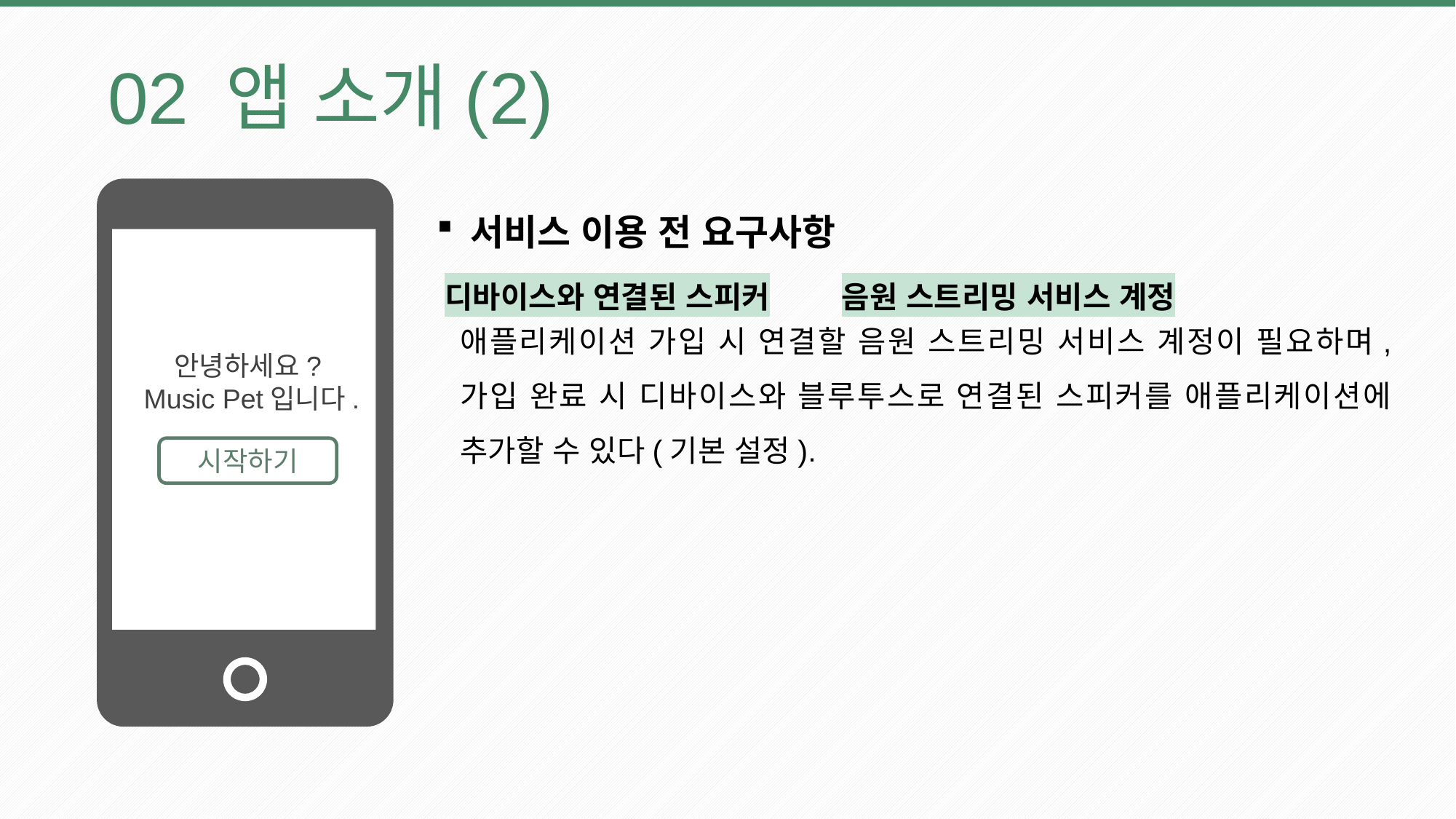

02 앱 소개(2)

서비스 이용 전 요구사항

안녕하세요?
Music Pet입니다.
시작하기
디바이스와 연결된 스피커
음원 스트리밍 서비스 계정
애플리케이션 가입 시 연결할 음원 스트리밍 서비스 계정이 필요하며, 가입 완료 시 디바이스와 블루투스로 연결된 스피커를 애플리케이션에 추가할 수 있다(기본 설정).